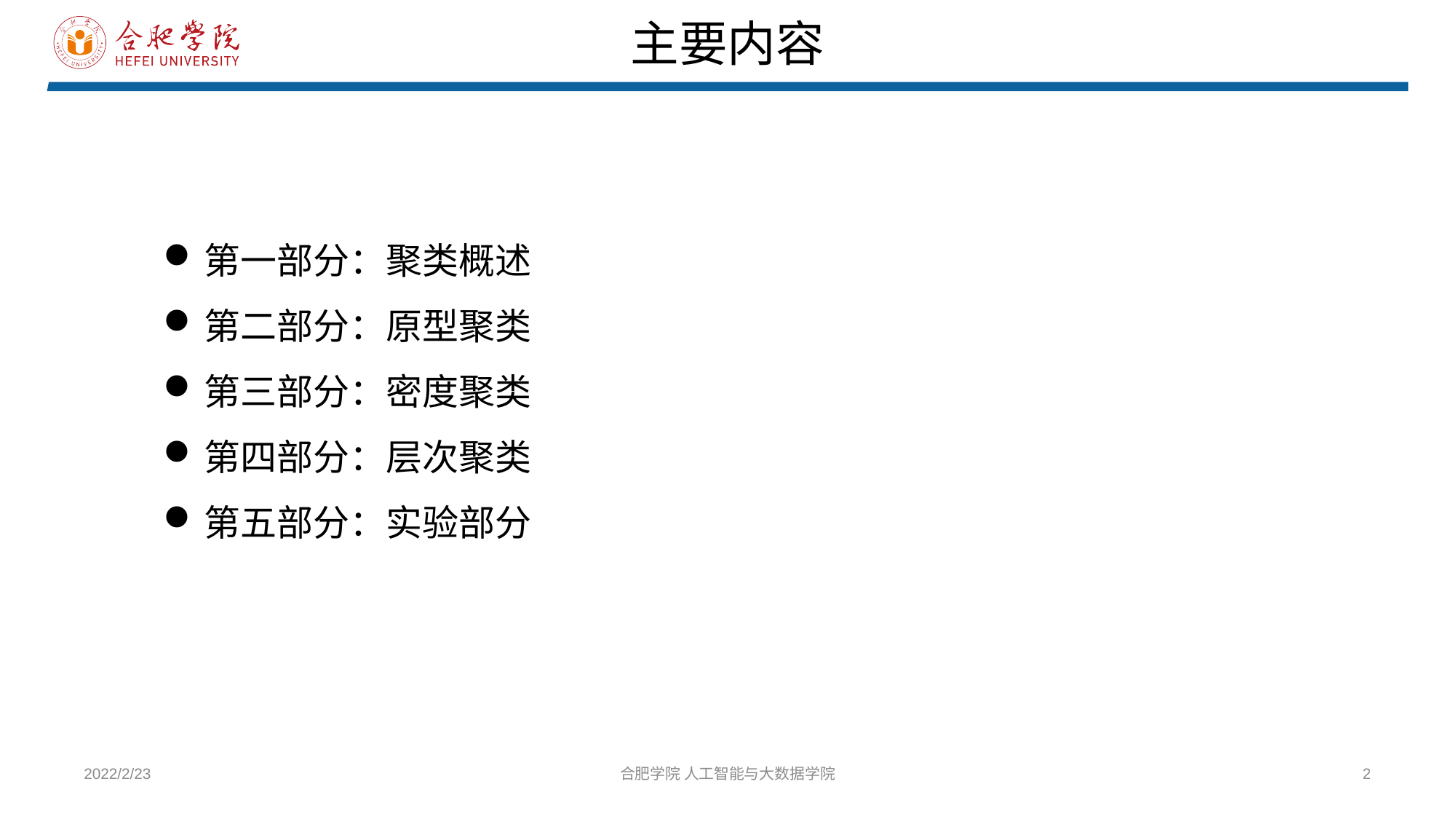

主要内容
第一部分：聚类概述
第二部分：原型聚类
第三部分：密度聚类
第四部分：层次聚类
第五部分：实验部分
2022/2/23
合肥学院 人工智能与大数据学院
2